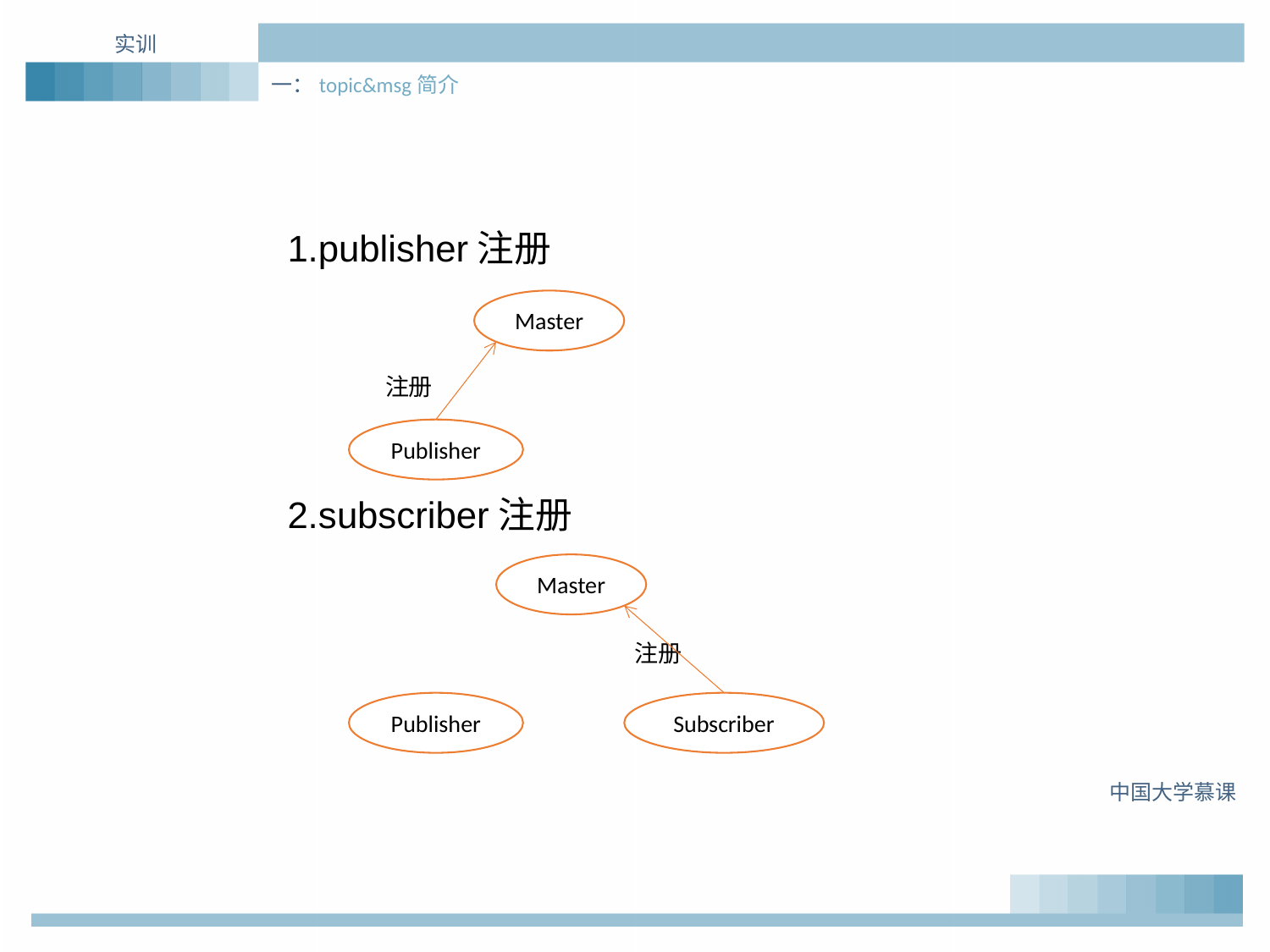

实训
一：topic&msg简介

1.publisher注册

              注册

2.subscriber注册

                                         注册
Master
Publisher
Master
Publisher
Subscriber
中国大学慕课